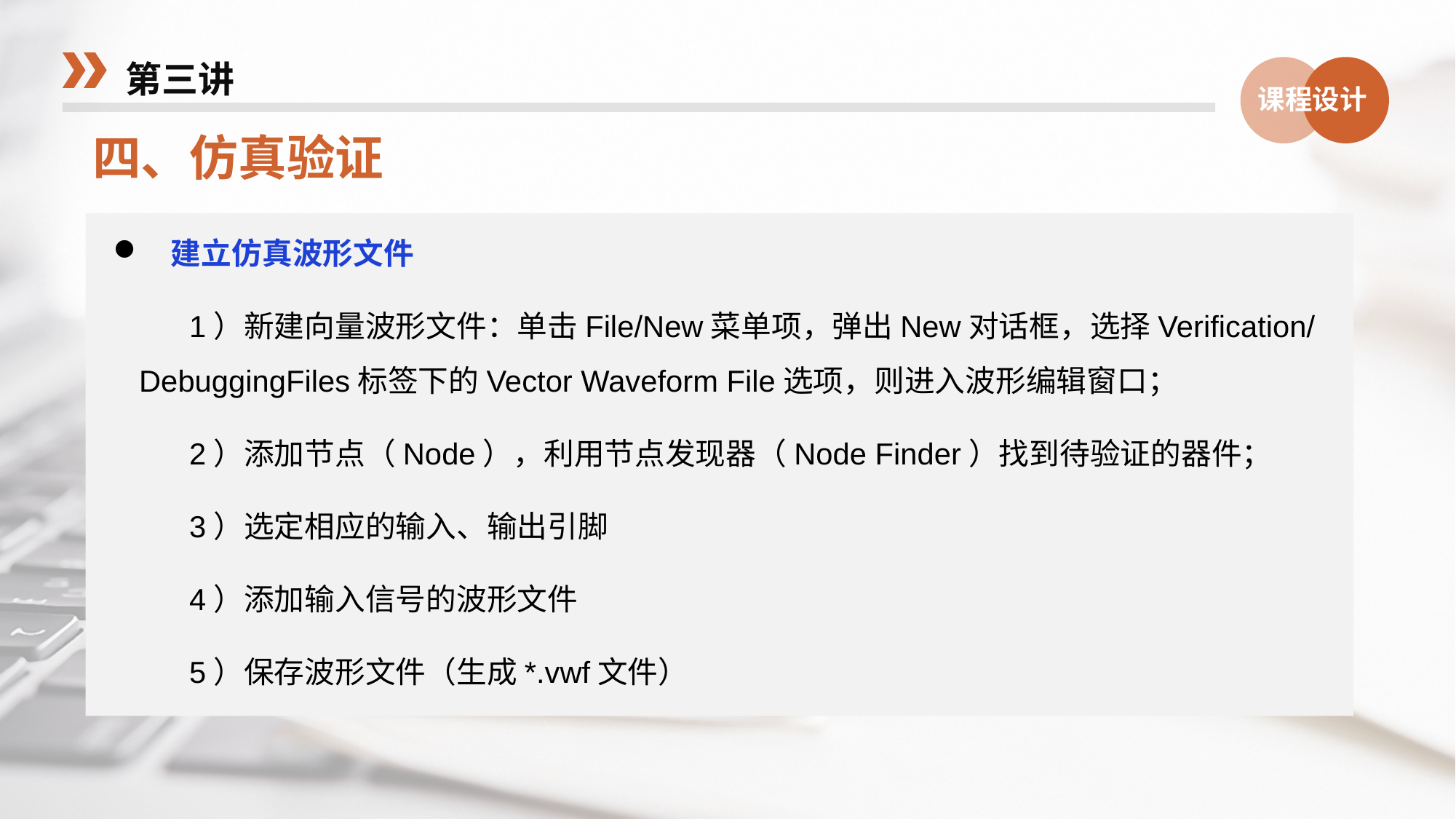

第三讲

课程设计

四、仿真验证

   建立仿真波形文件
      1）新建向量波形文件：单击File/New菜单项，弹出New对话框，选择Verification/ DebuggingFiles标签下的Vector Waveform File选项，则进入波形编辑窗口；
      2）添加节点（Node），利用节点发现器（Node Finder）找到待验证的器件；
      3）选定相应的输入、输出引脚
      4）添加输入信号的波形文件
      5）保存波形文件（生成*.vwf文件）